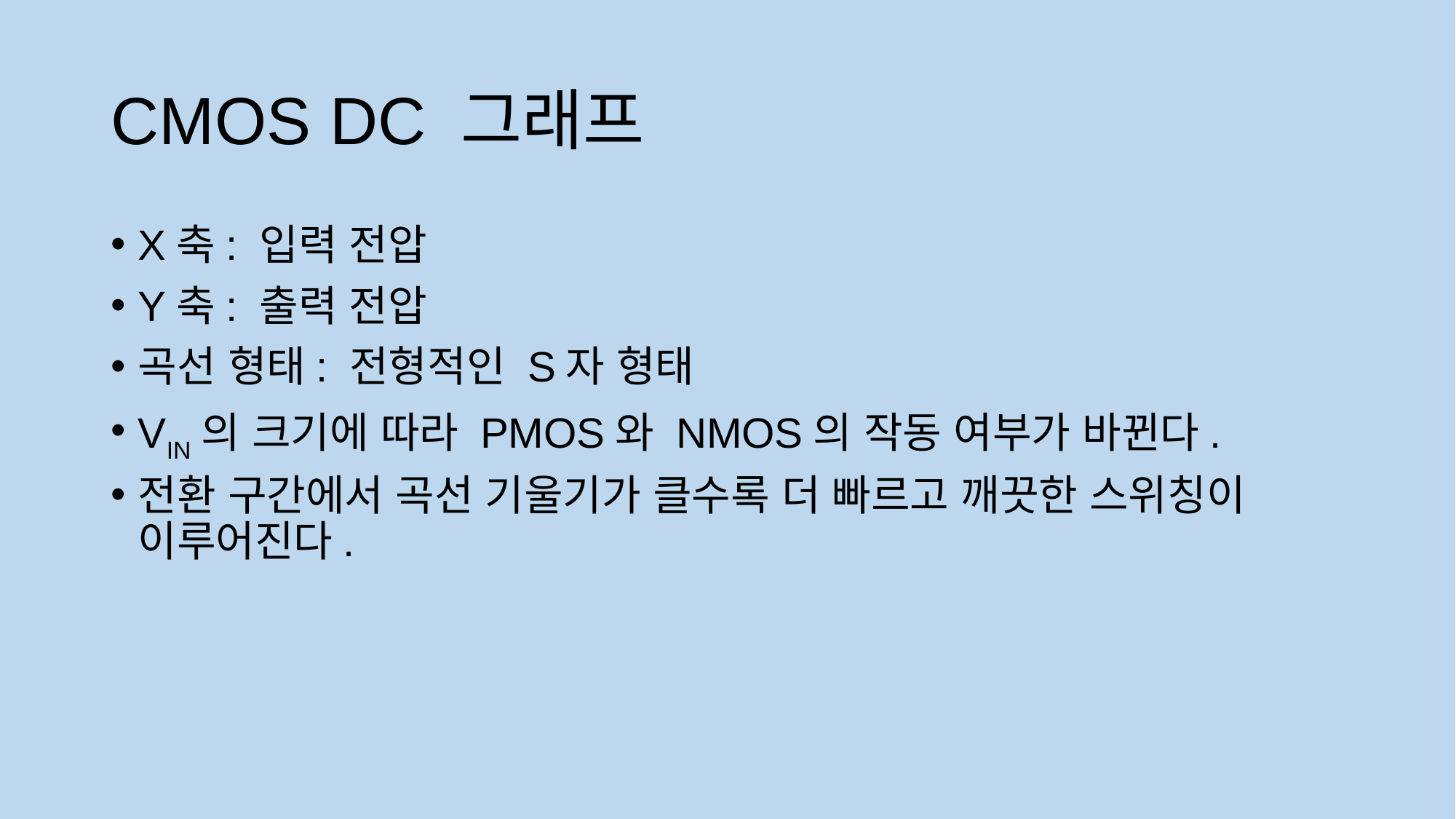

# CMOS DC 그래프
X축: 입력 전압
Y축: 출력 전압
곡선 형태: 전형적인 S자 형태
VIN의 크기에 따라 PMOS와 NMOS의 작동 여부가 바뀐다.
전환 구간에서 곡선 기울기가 클수록 더 빠르고 깨끗한 스위칭이 이루어진다.